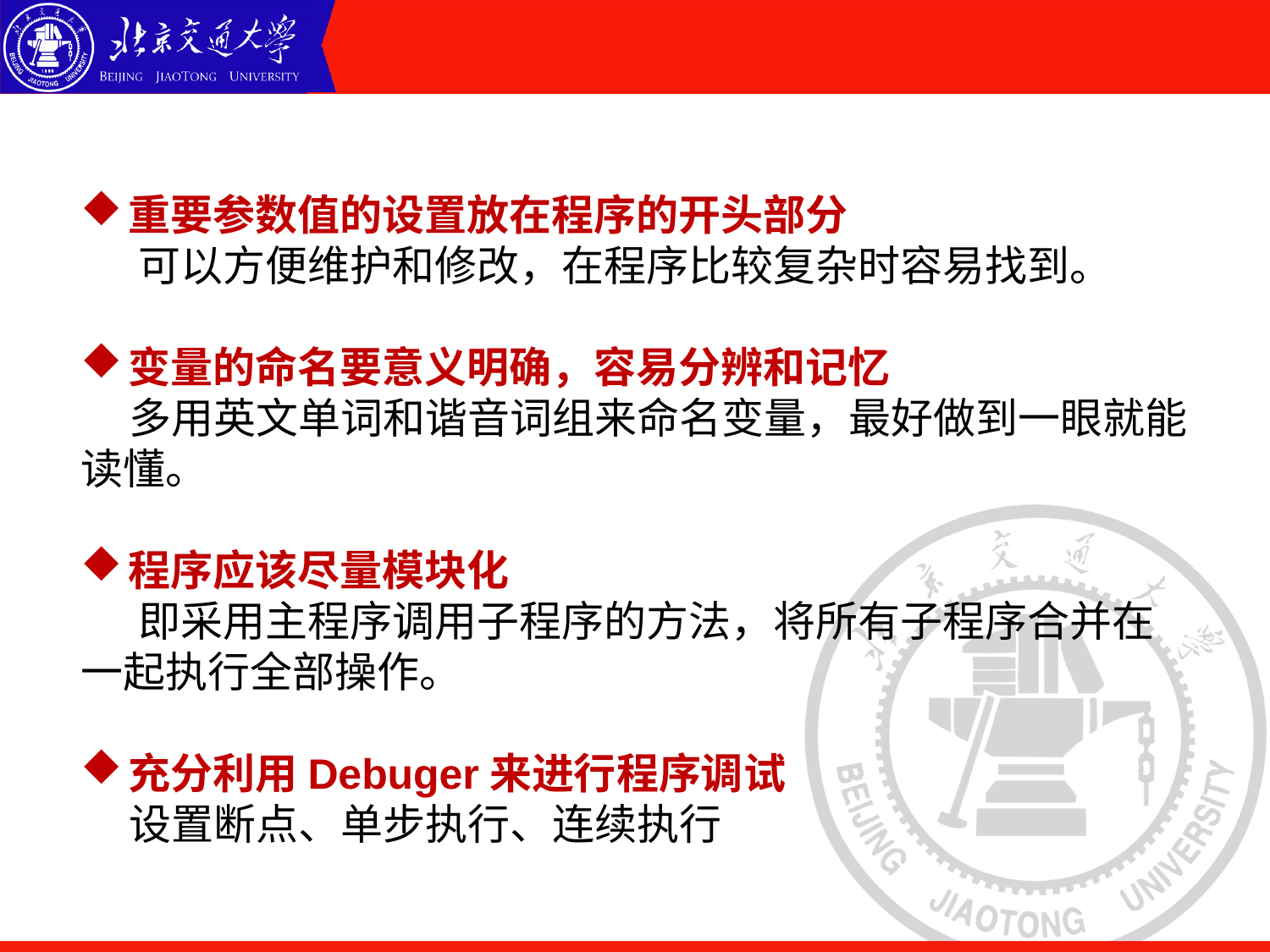

重要参数值的设置放在程序的开头部分
     可以方便维护和修改，在程序比较复杂时容易找到。

变量的命名要意义明确，容易分辨和记忆
    多用英文单词和谐音词组来命名变量，最好做到一眼就能读懂。

程序应该尽量模块化
     即采用主程序调用子程序的方法，将所有子程序合并在一起执行全部操作。

充分利用Debuger来进行程序调试
    设置断点、单步执行、连续执行